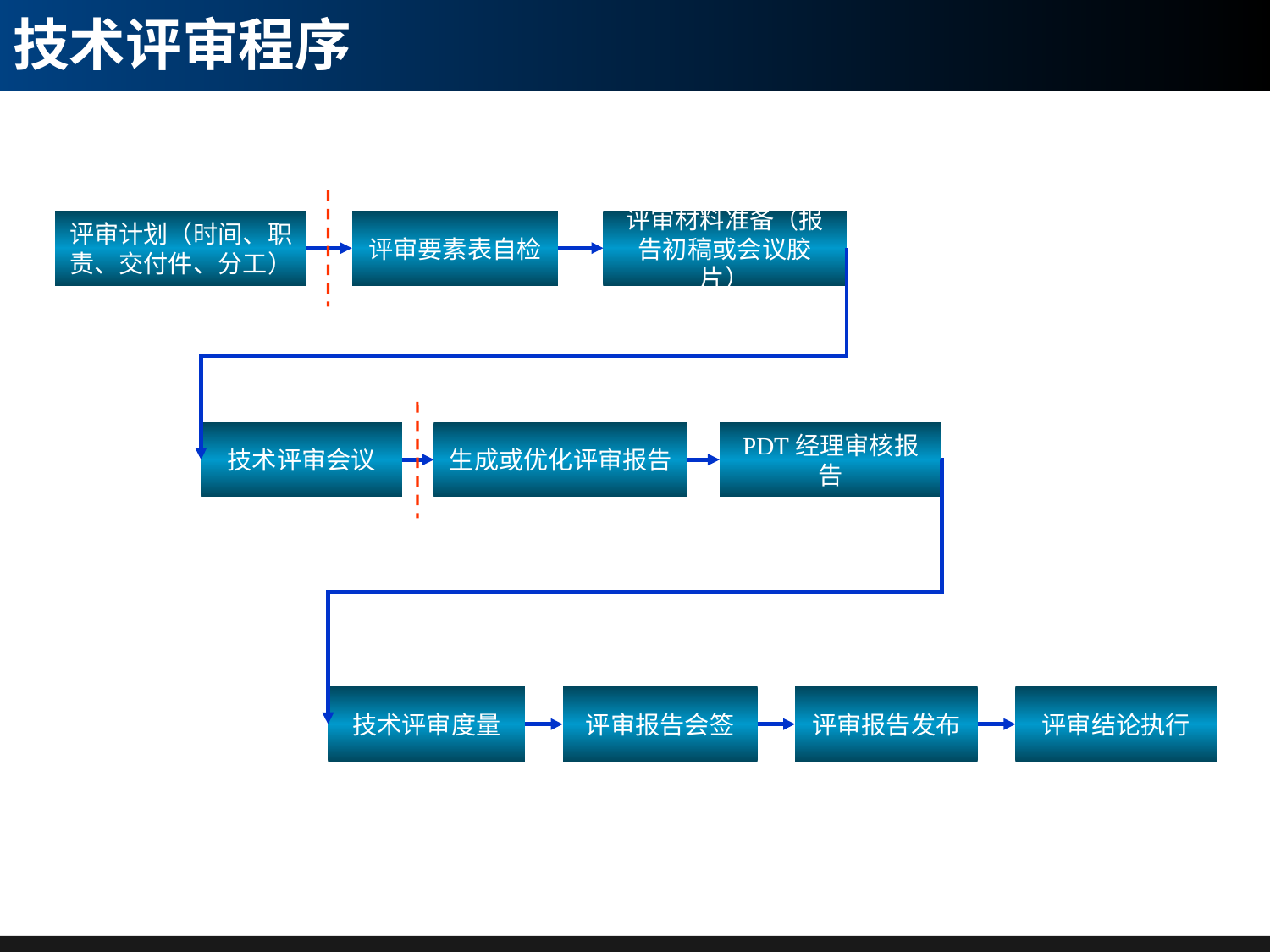

# 技术评审程序

评审计划（时间、职责、交付件、分工）
评审要素表自检
评审材料准备（报告初稿或会议胶片）

技术评审会议
生成或优化评审报告
PDT经理审核报告
技术评审度量
评审报告会签
评审报告发布
评审结论执行